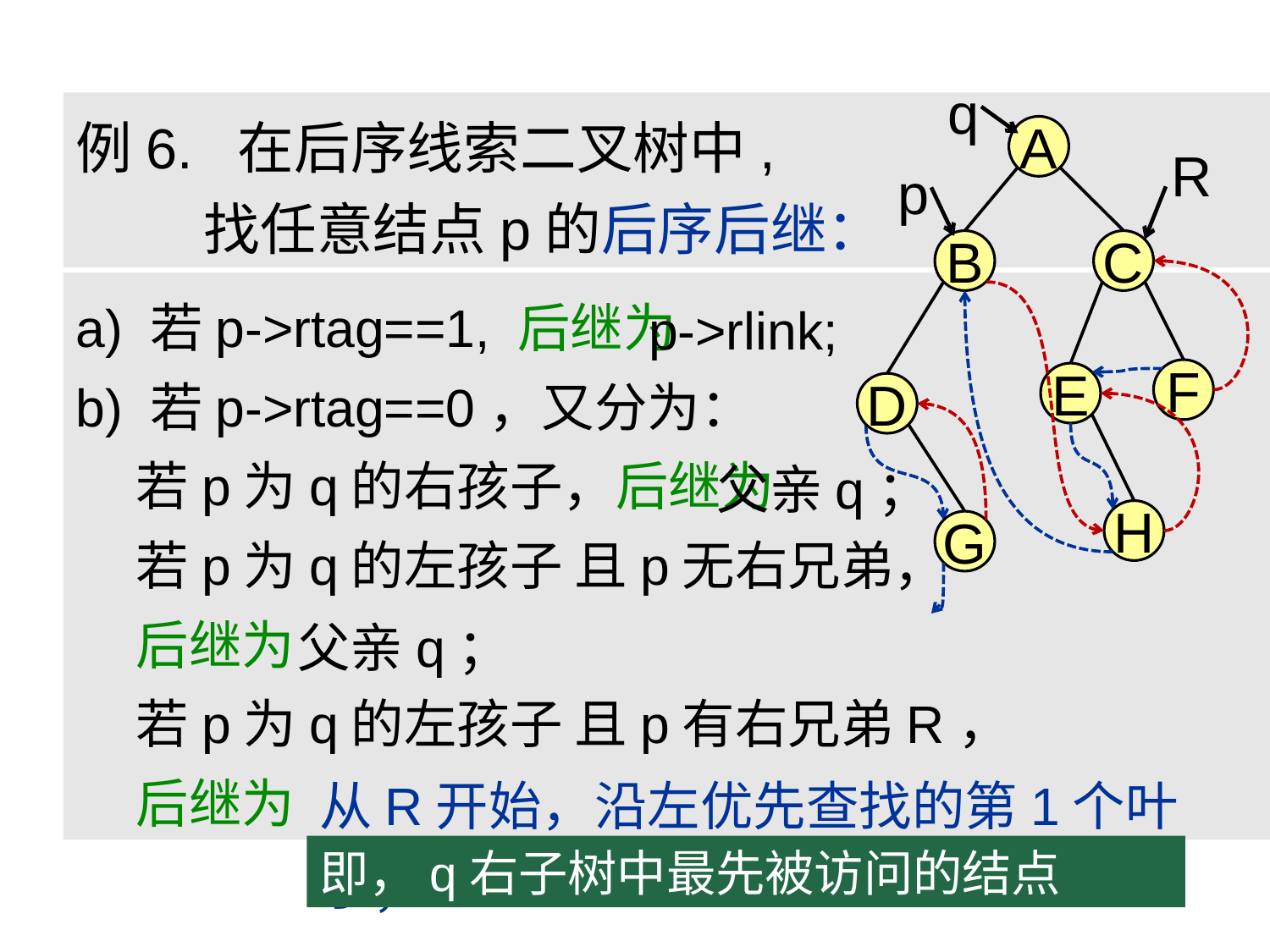

q
例6.  在后序线索二叉树中,
         找任意结点p的后序后继：
A
R
p
B
C
a) 若p->rtag==1, 后继为
b) 若p->rtag==0，又分为：
    若p为q的右孩子，后继为
    若p为q的左孩子 且p无右兄弟，
    后继为
    若p为q的左孩子 且p有右兄弟R，
    后继为
p->rlink;
F
E
D
父亲q；
H
G
父亲q；
从R开始，沿左优先查找的第1个叶子；
即，q右子树中最先被访问的结点